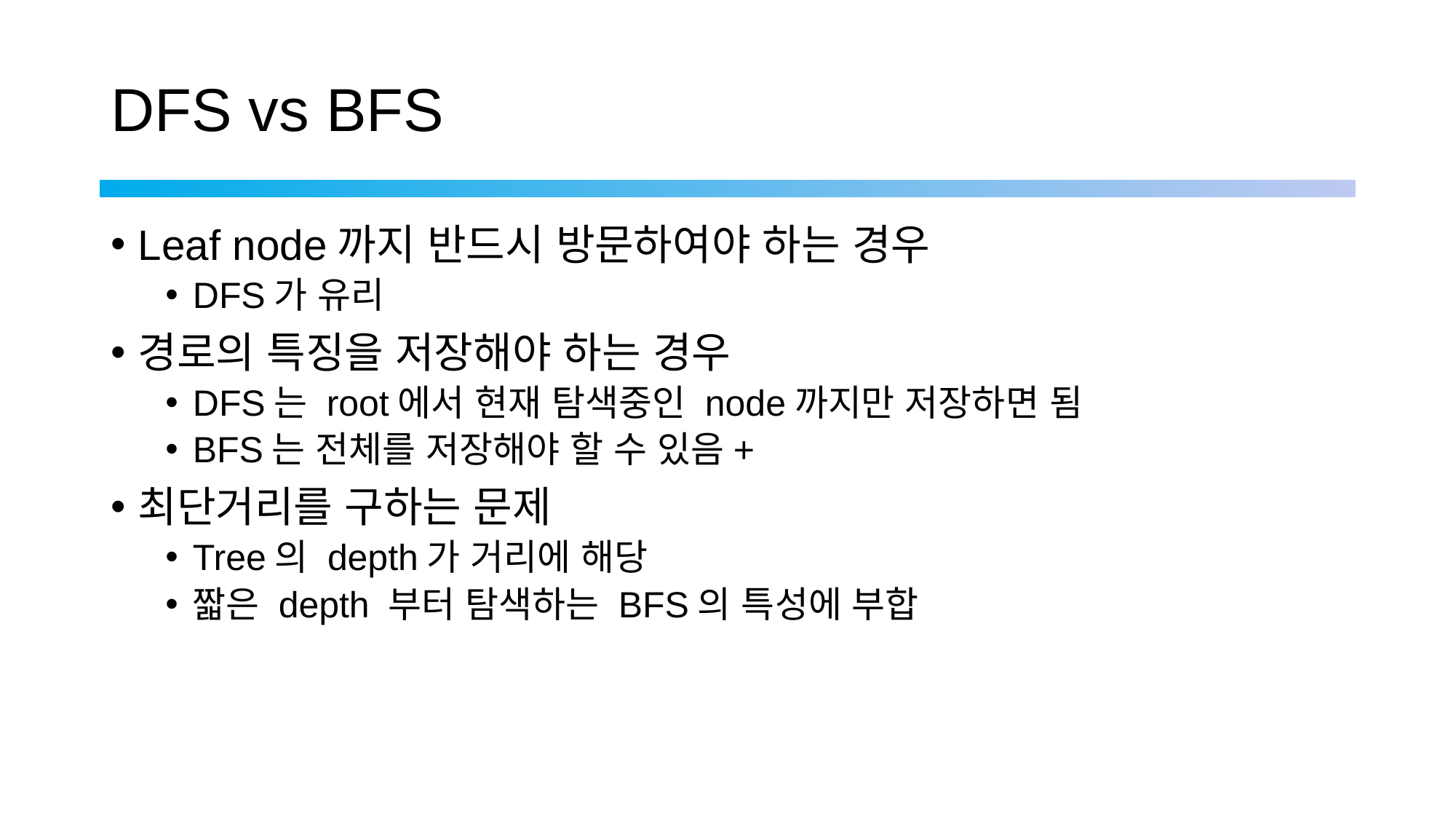

# DFS vs BFS
Leaf node까지 반드시 방문하여야 하는 경우
DFS가 유리
경로의 특징을 저장해야 하는 경우
DFS는 root에서 현재 탐색중인 node까지만 저장하면 됨
BFS는 전체를 저장해야 할 수 있음+
최단거리를 구하는 문제
Tree의 depth가 거리에 해당
짧은 depth 부터 탐색하는 BFS의 특성에 부합